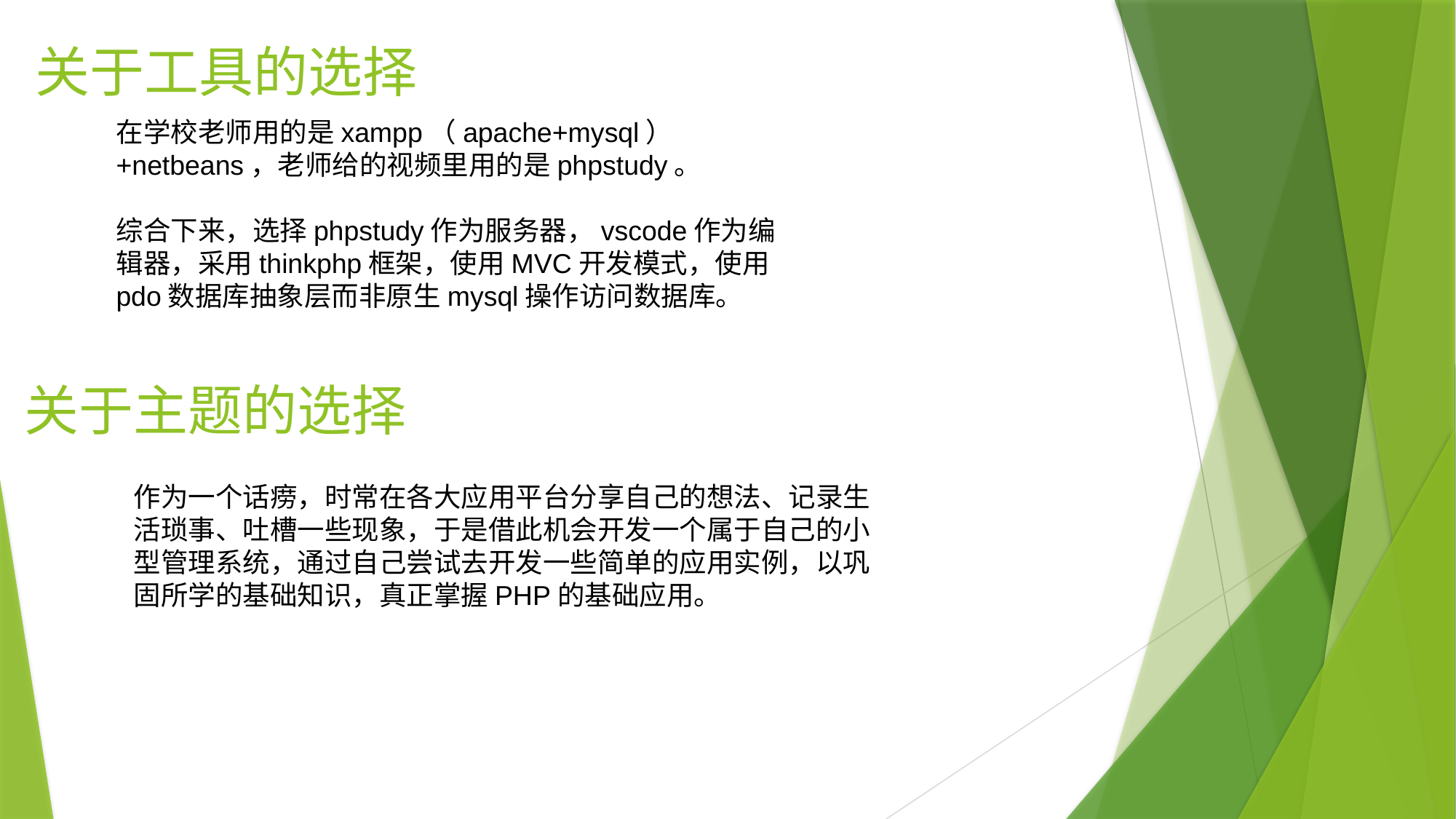

关于工具的选择
在学校老师用的是xampp（apache+mysql）+netbeans，老师给的视频里用的是phpstudy。

综合下来，选择phpstudy作为服务器，vscode作为编辑器，采用thinkphp框架，使用MVC开发模式，使用pdo数据库抽象层而非原生mysql操作访问数据库。

关于主题的选择
作为一个话痨，时常在各大应用平台分享自己的想法、记录生活琐事、吐槽一些现象，于是借此机会开发一个属于自己的小型管理系统，通过自己尝试去开发一些简单的应用实例，以巩固所学的基础知识，真正掌握PHP的基础应用。